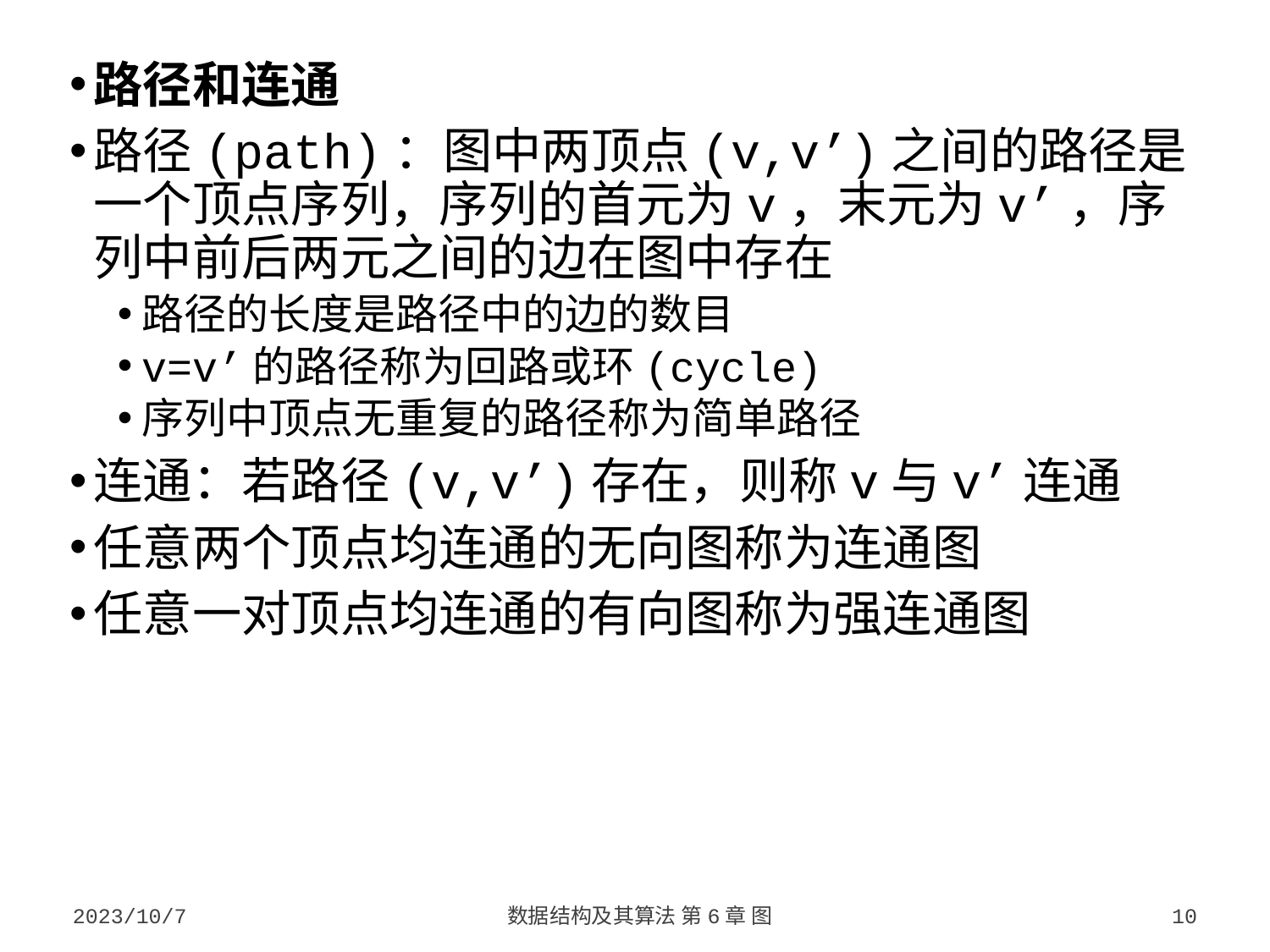

路径和连通
路径(path)：图中两顶点(v,v’)之间的路径是一个顶点序列，序列的首元为v，末元为v’，序列中前后两元之间的边在图中存在
路径的长度是路径中的边的数目
v=v’的路径称为回路或环(cycle)
序列中顶点无重复的路径称为简单路径
连通：若路径(v,v’)存在，则称v与v’连通
任意两个顶点均连通的无向图称为连通图
任意一对顶点均连通的有向图称为强连通图
2023/10/7
数据结构及其算法 第6章 图
10